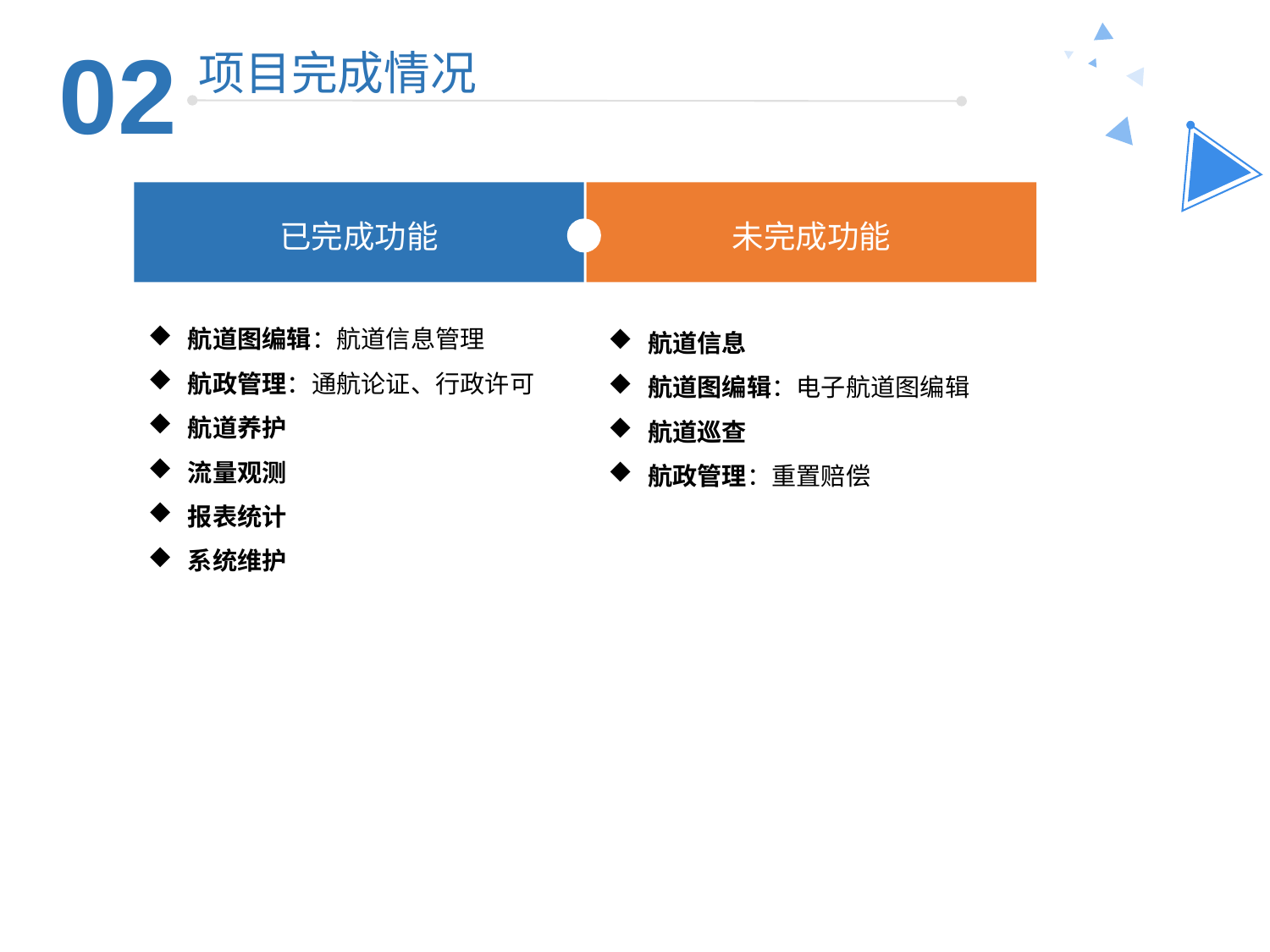

02

项目完成情况

已完成功能
未完成功能

航道图编辑：航道信息管理
航政管理：通航论证、行政许可
航道养护
流量观测
报表统计
系统维护
航道信息
航道图编辑：电子航道图编辑
航道巡查
航政管理：重置赔偿